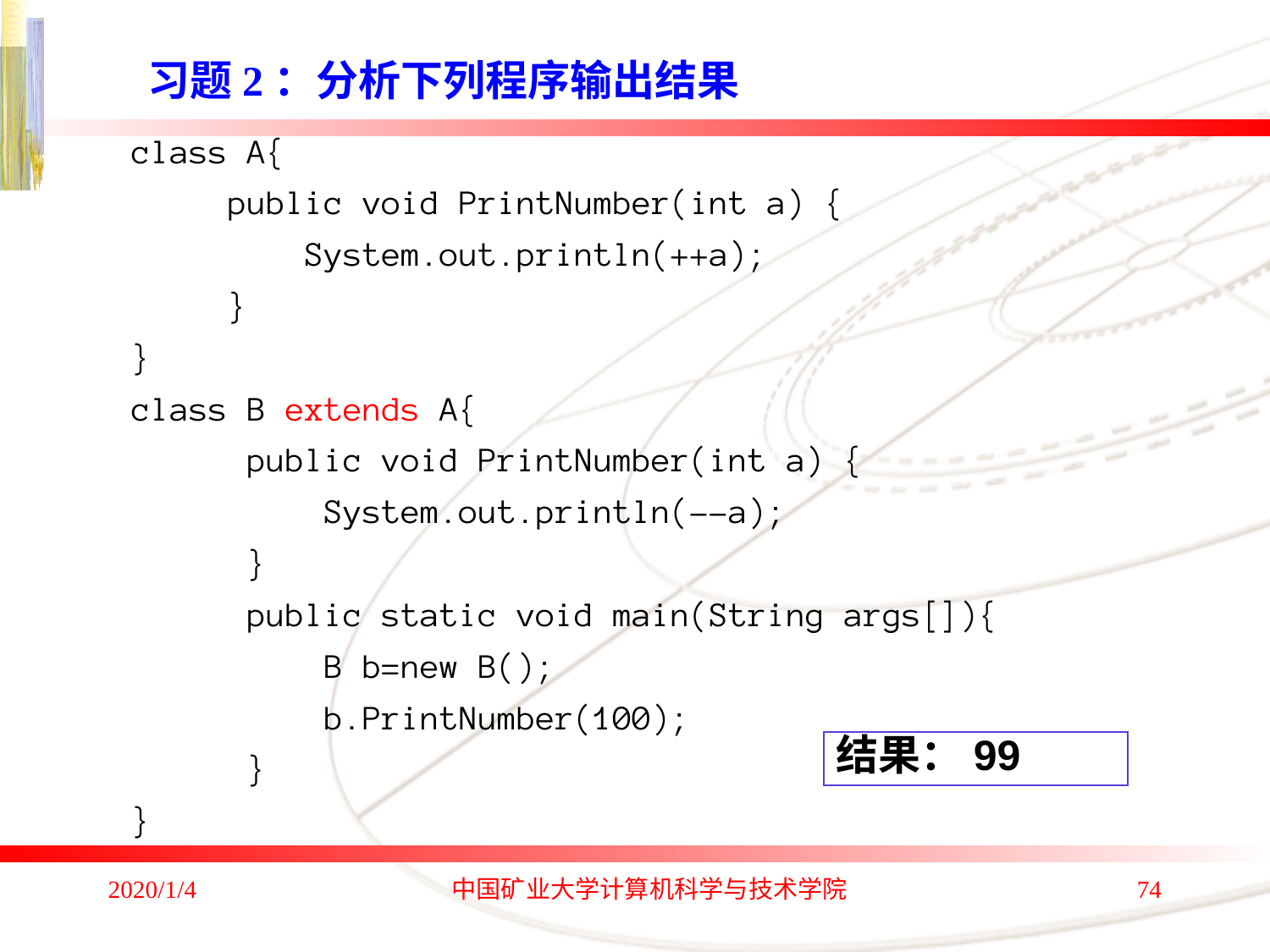

习题2：分析下列程序输出结果
class A{
     public void PrintNumber(int a) {
         System.out.println(++a);
     }
}
class B extends A{
      public void PrintNumber(int a) {
          System.out.println(--a);
      }
      public static void main(String args[]){
          B b=new B();
          b.PrintNumber(100);
      }
}
结果：99
2020/1/4
中国矿业大学计算机科学与技术学院
74